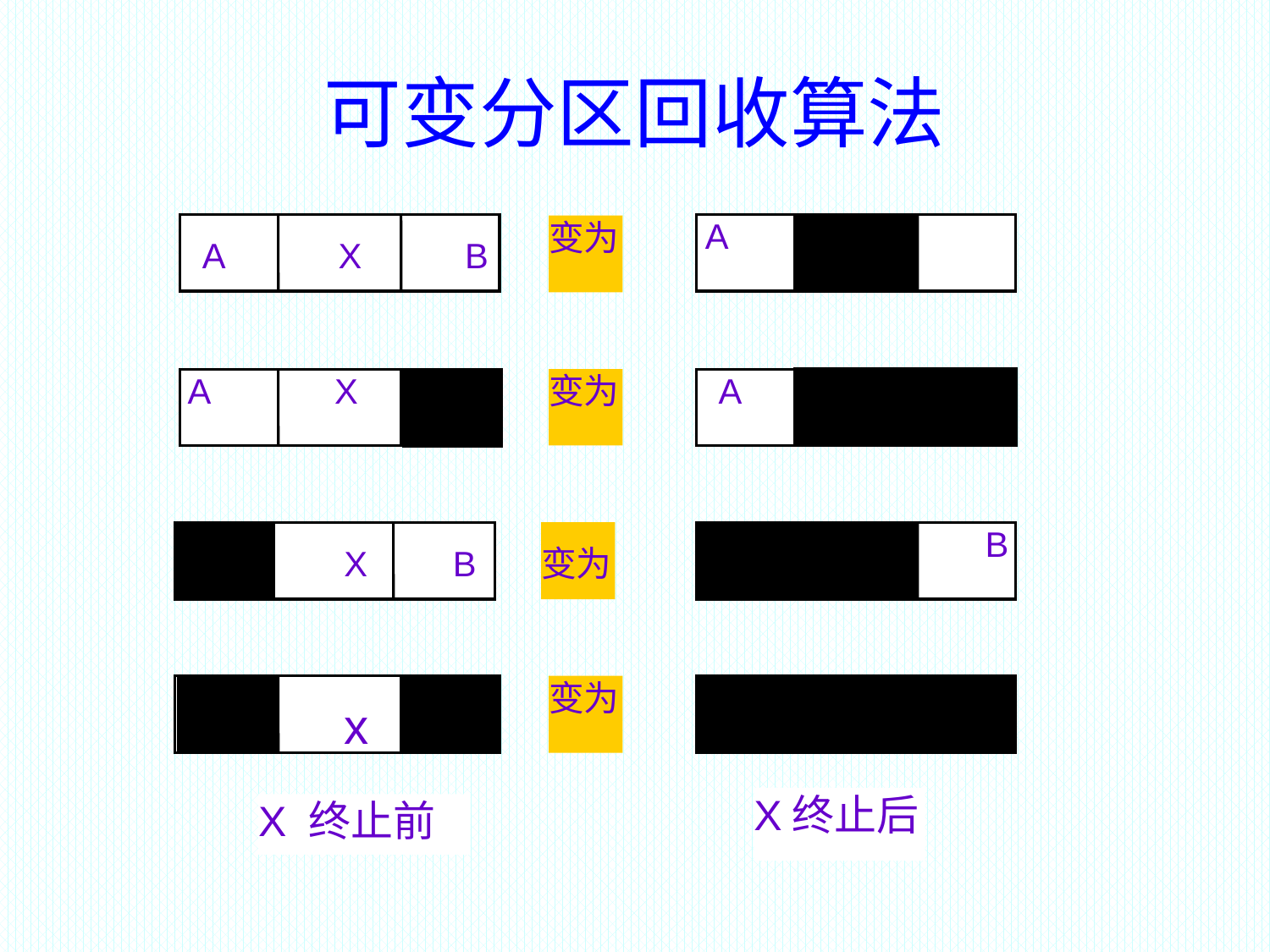

可变分区回收算法

     A                X              B
  A                       B

变为

 A                           X

变为
     A

                                      X           B

变为
                                                                 B

变为

                                      x
X终止后
X 终止前